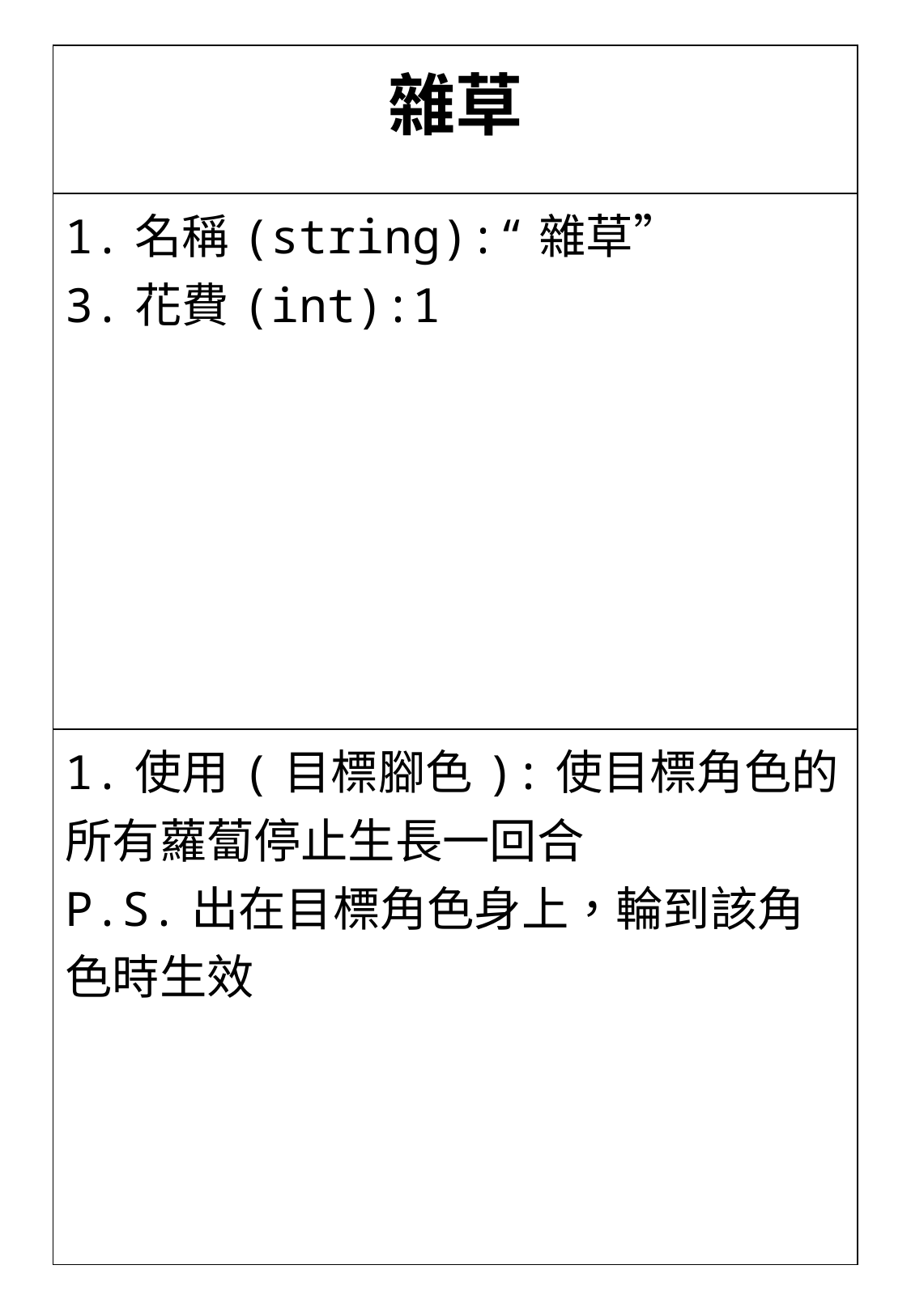

| 雜草 |
| --- |
| 1.名稱(string):“雜草” 3.花費(int):1 |
| 1.使用(目標腳色):使目標角色的所有蘿蔔停止生長一回合 P.S.出在目標角色身上，輪到該角色時生效 |